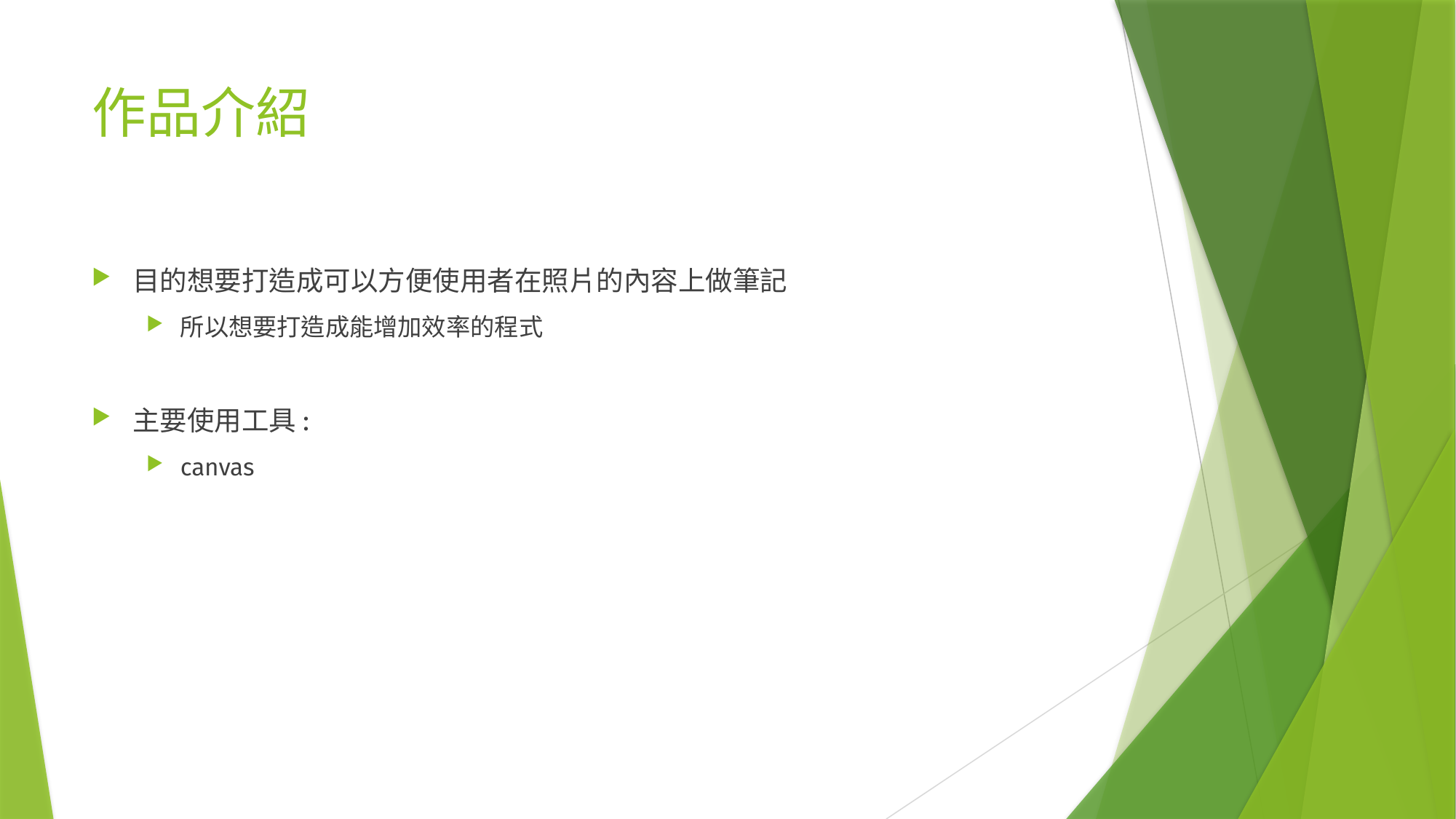

# 作品介紹
目的想要打造成可以方便使用者在照片的內容上做筆記
所以想要打造成能增加效率的程式

主要使用工具:
canvas